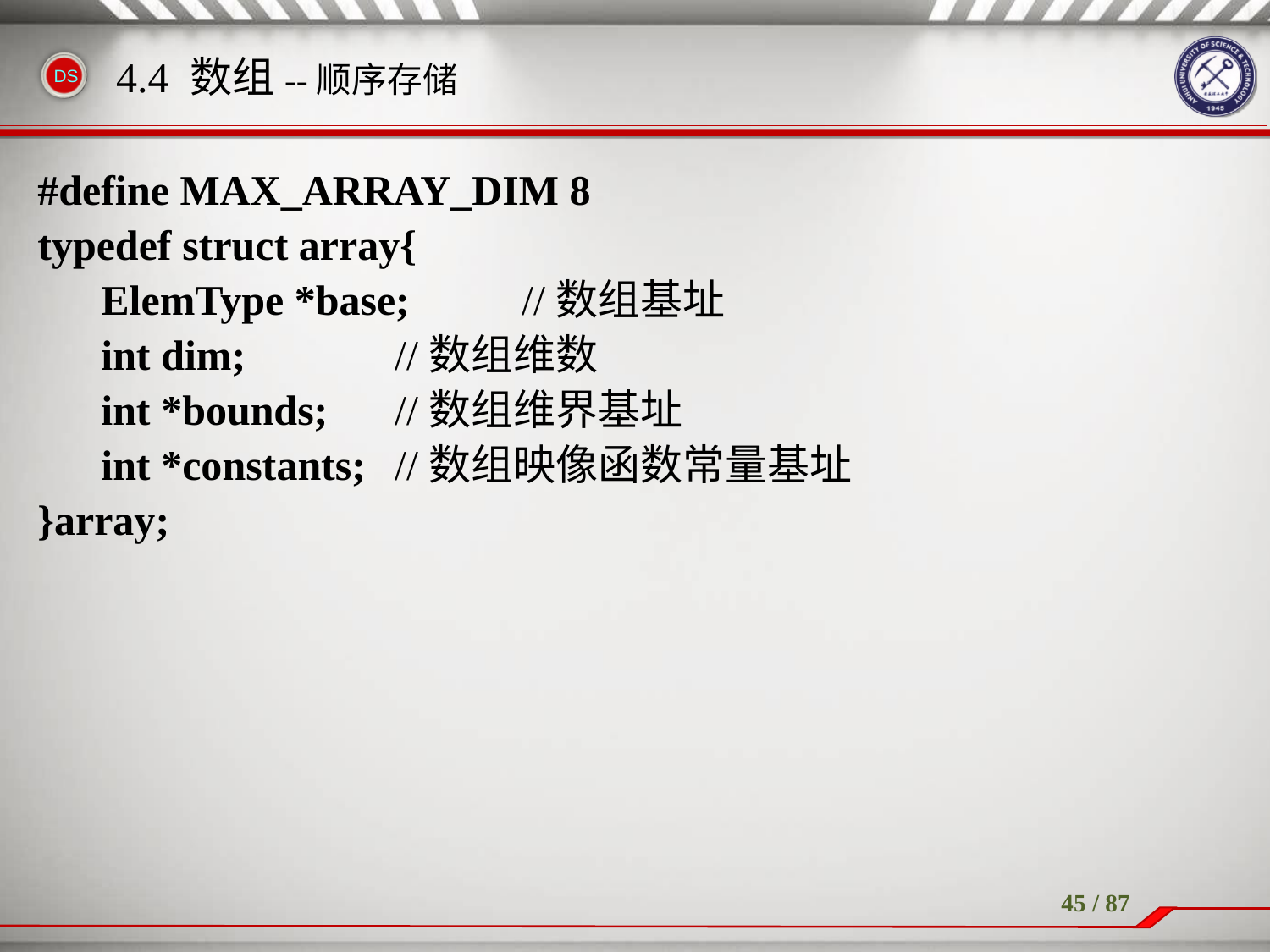

# 4.4 数组--顺序存储
#define MAX_ARRAY_DIM 8
typedef struct array{
ElemType *base;	//数组基址
int dim;		//数组维数
int *bounds;	//数组维界基址
int *constants;	//数组映像函数常量基址
}array;